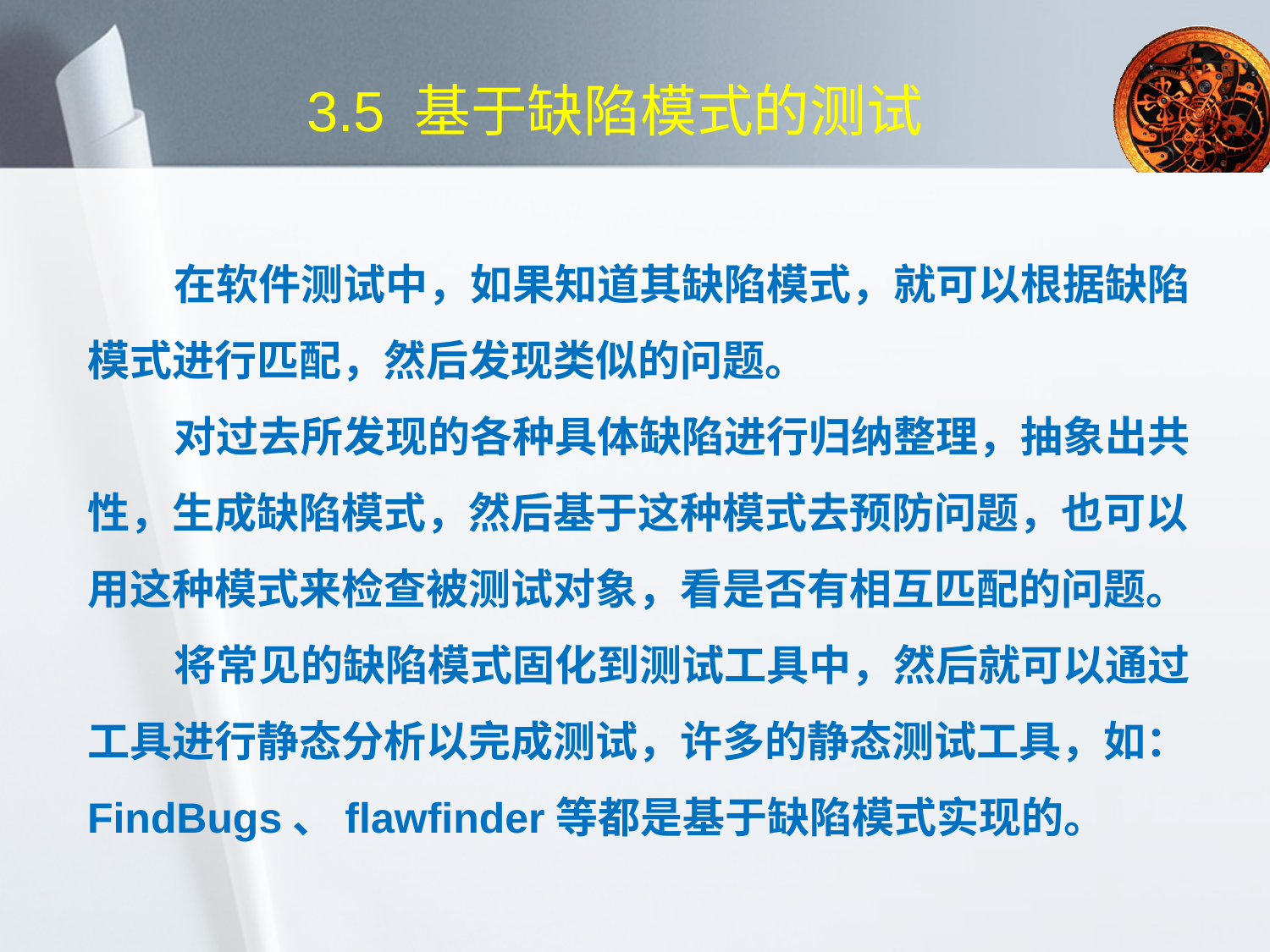

# 3.5 基于缺陷模式的测试
        在软件测试中，如果知道其缺陷模式，就可以根据缺陷模式进行匹配，然后发现类似的问题。
        对过去所发现的各种具体缺陷进行归纳整理，抽象出共性，生成缺陷模式，然后基于这种模式去预防问题，也可以用这种模式来检查被测试对象，看是否有相互匹配的问题。
        将常见的缺陷模式固化到测试工具中，然后就可以通过工具进行静态分析以完成测试，许多的静态测试工具，如：FindBugs、flawfinder等都是基于缺陷模式实现的。